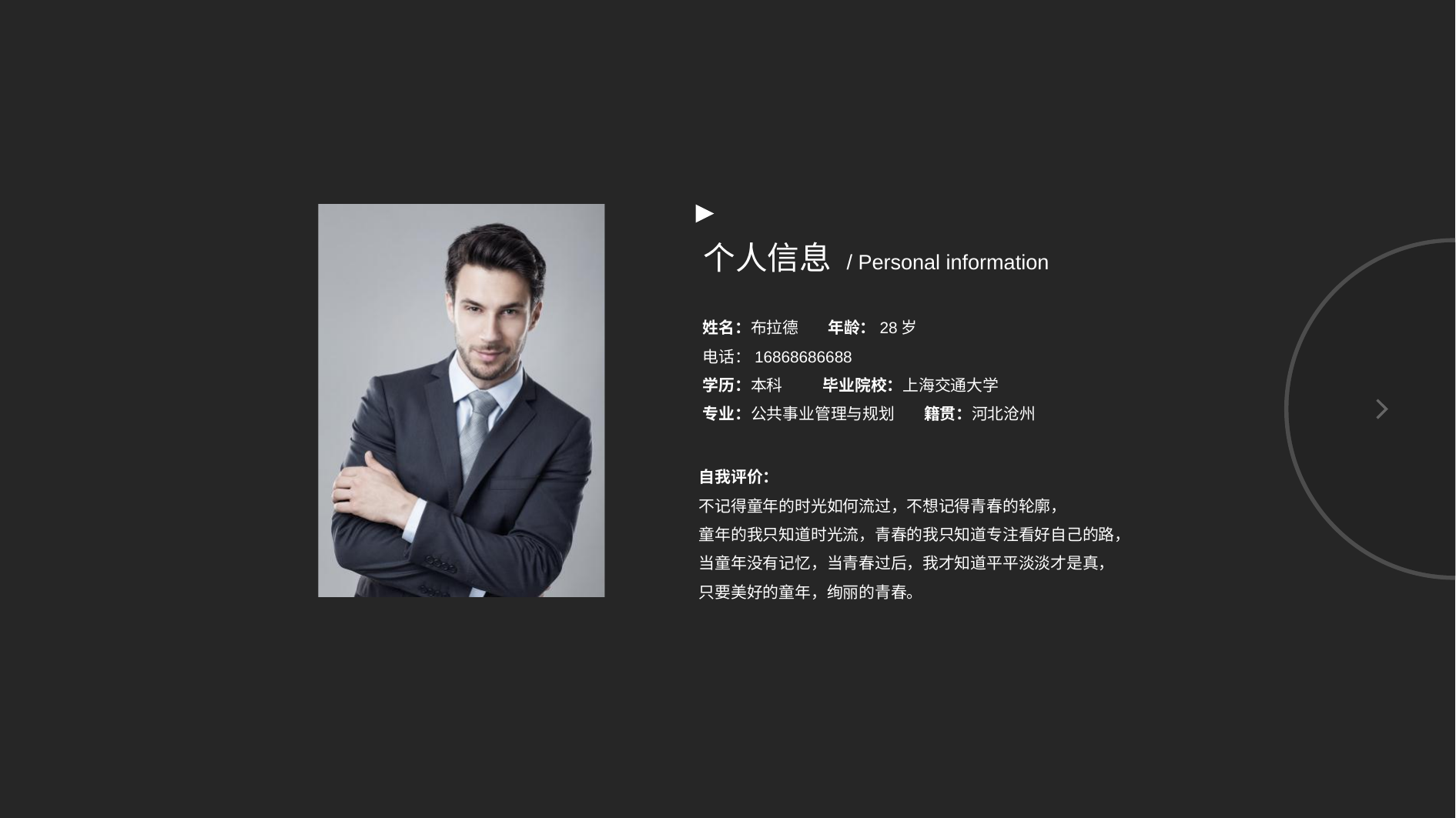

个人信息 / Personal information

姓名：布拉德        年龄：28岁
电话：16868686688
学历：本科           毕业院校：上海交通大学
专业：公共事业管理与规划        籍贯：河北沧州
自我评价：
不记得童年的时光如何流过，不想记得青春的轮廓，
童年的我只知道时光流，青春的我只知道专注看好自己的路，
当童年没有记忆，当青春过后，我才知道平平淡淡才是真，
只要美好的童年，绚丽的青春。